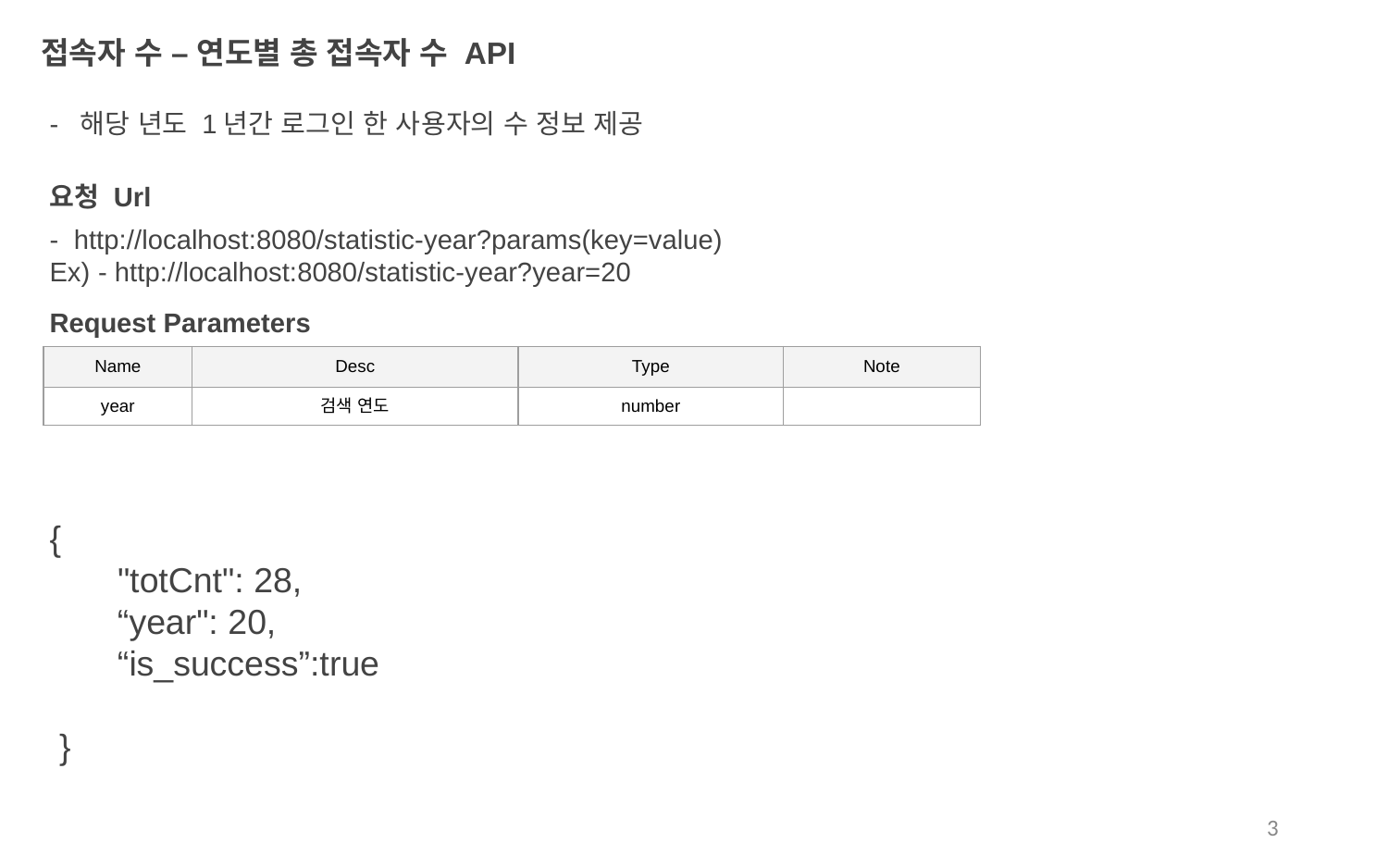

접속자 수 – 연도별 총 접속자 수 API
-  해당 년도 1년간 로그인 한 사용자의 수 정보 제공
요청 Url
-  http://localhost:8080/statistic-year?params(key=value)
Ex) - http://localhost:8080/statistic-year?year=20
Request Parameters
| Name | Desc | Type | Note |
| --- | --- | --- | --- |
| year | 검색 연도 | number |  |
{
       "totCnt": 28,
       “year": 20,
       “is_success”:true

 }

3